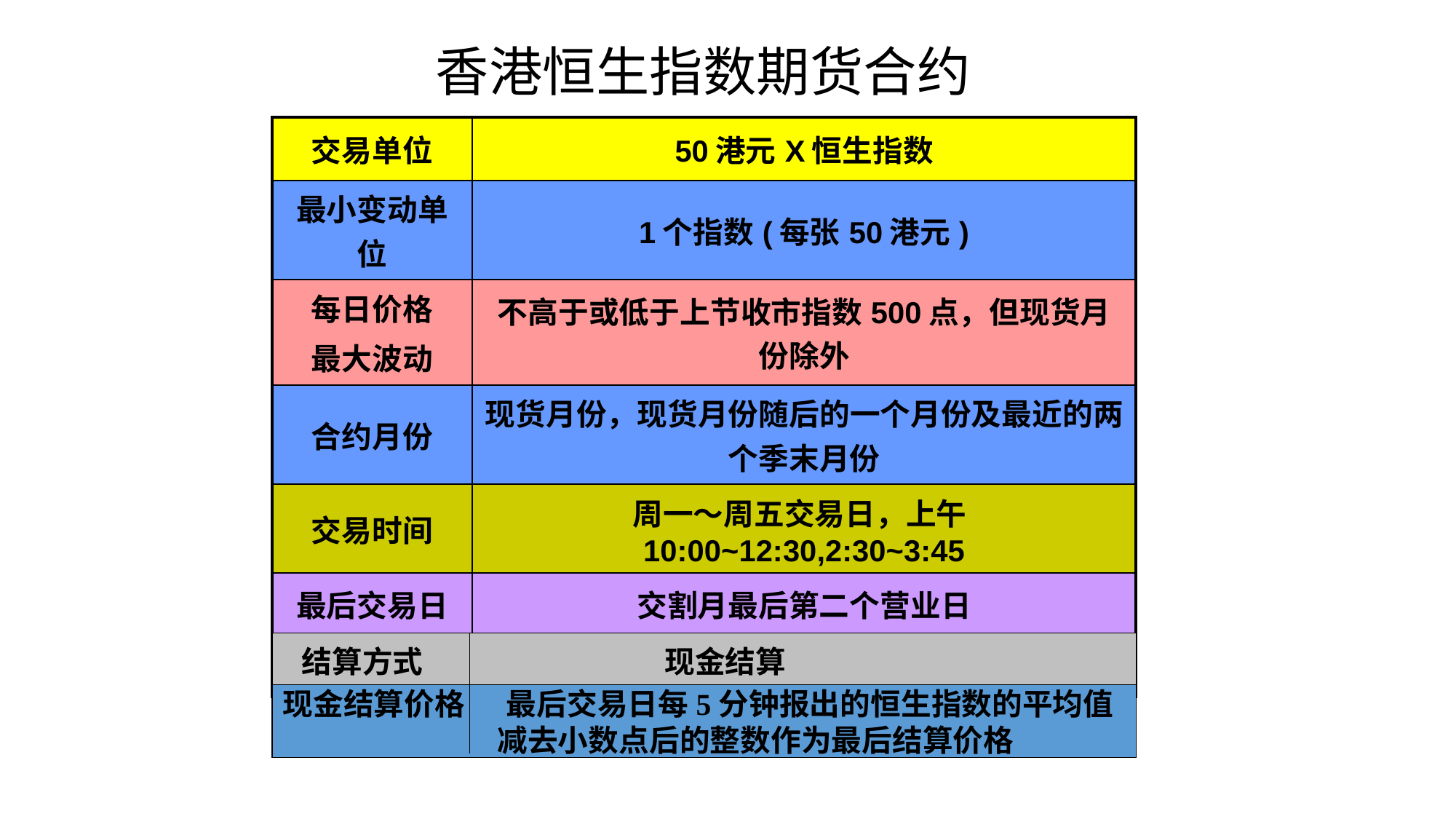

香港恒生指数期货合约
| 交易单位 | 50港元X恒生指数 |
| --- | --- |
| 最小变动单位 | 1个指数(每张50港元) |
| 每日价格 最大波动 | 不高于或低于上节收市指数500点，但现货月份除外 |
| 合约月份 | 现货月份，现货月份随后的一个月份及最近的两个季末月份 |
| 交易时间 | 周一～周五交易日，上午10:00~12:30,2:30~3:45 |
| 最后交易日 | 交割月最后第二个营业日 |
| 结算日 | 最后交易日之后第一个营业日 |
  结算方式                                   现金结算
现金结算价格      最后交易日每5分钟报出的恒生指数的平均值
                              减去小数点后的整数作为最后结算价格